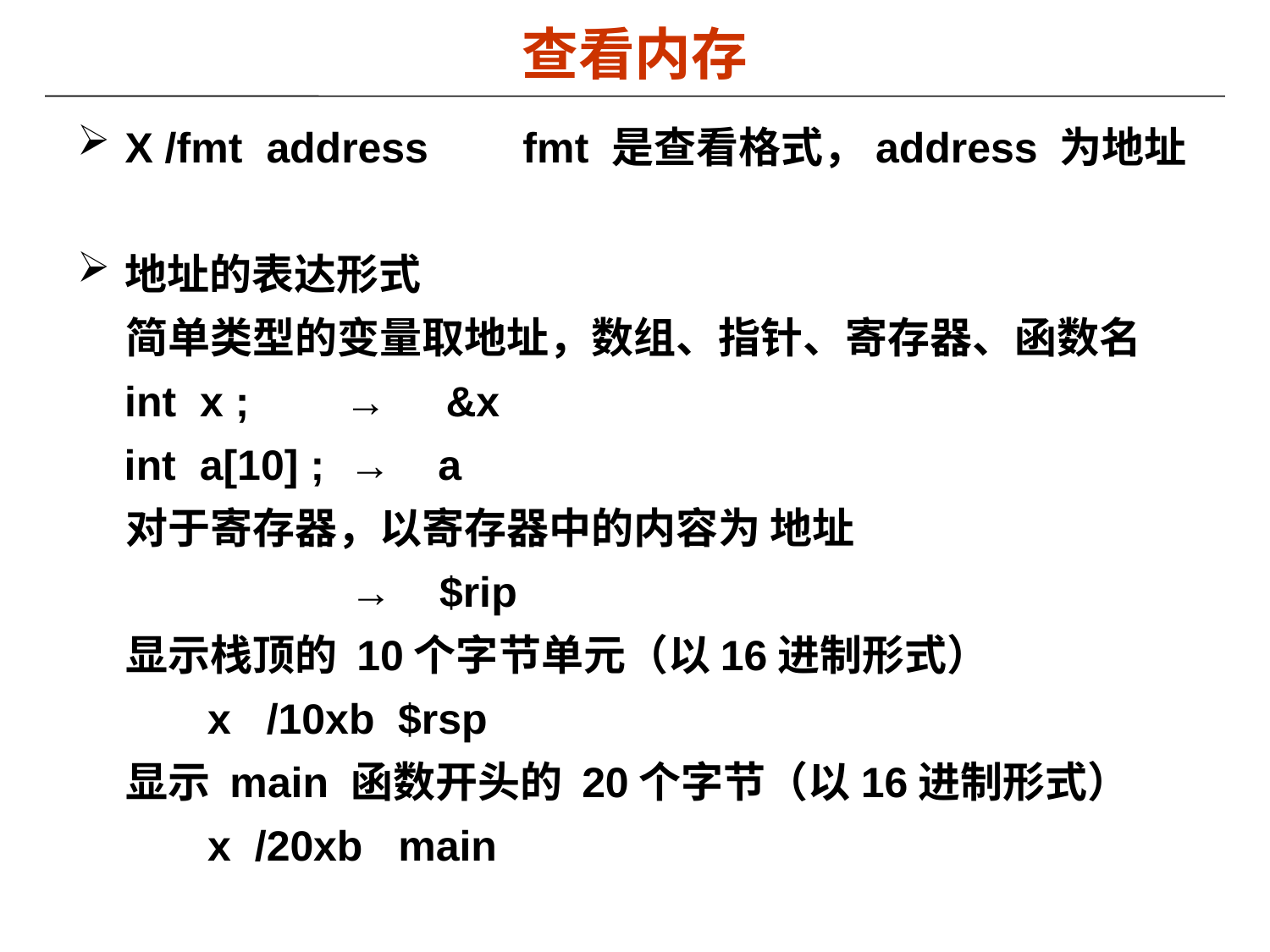

查看内存
X /fmt  address        fmt 是查看格式，address 为地址

地址的表达形式
    简单类型的变量取地址，数组、指针、寄存器、函数名
    int  x ;        →     &x
    int  a[10] ;  →    a
    对于寄存器，以寄存器中的内容为 地址
                       →    $rip
    显示栈顶的 10个字节单元（以16进制形式）
           x   /10xb  $rsp
    显示 main 函数开头的 20个字节（以16进制形式）
           x  /20xb   main